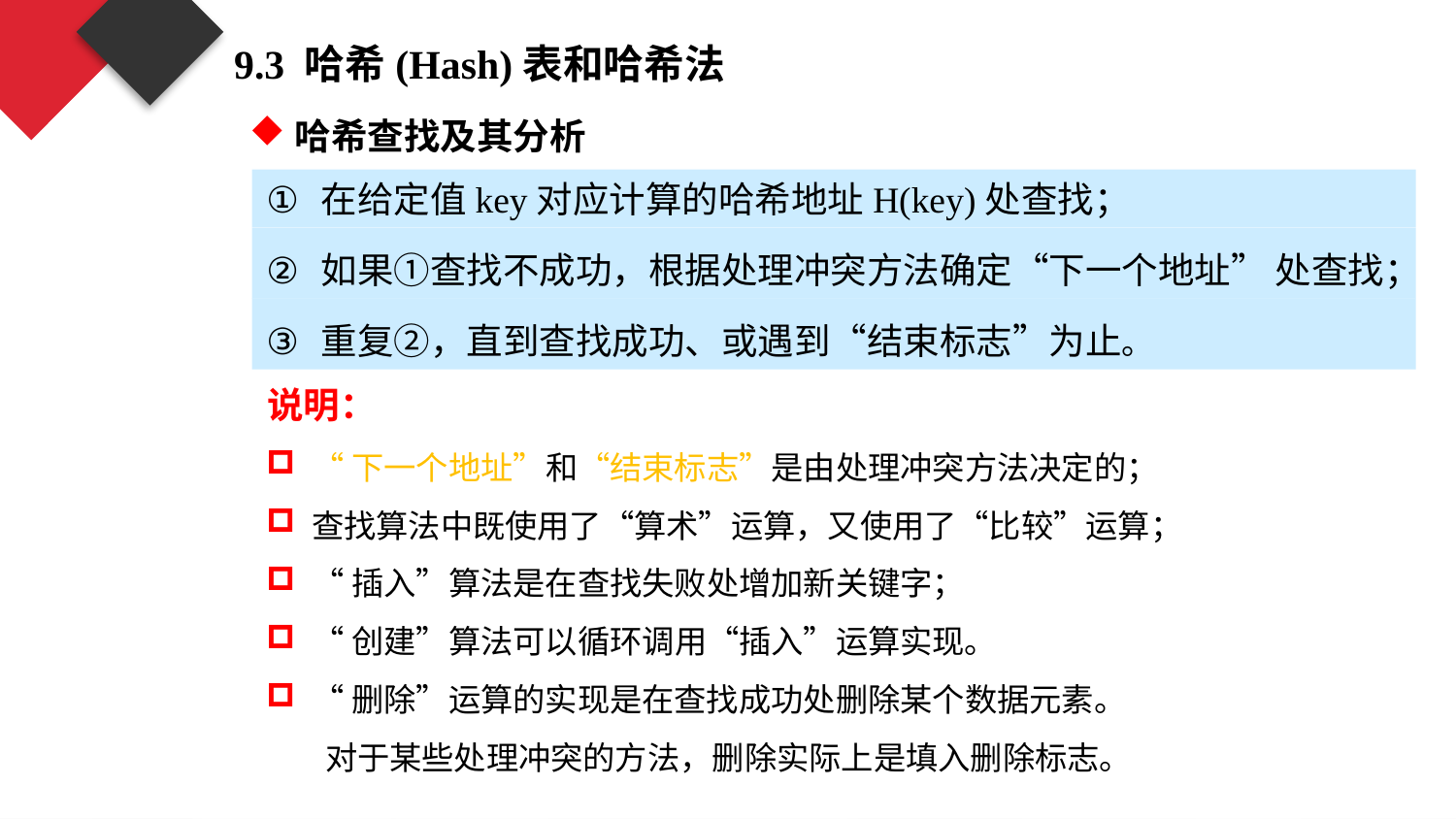

9.3 哈希(Hash)表和哈希法
哈希查找及其分析
在给定值key对应计算的哈希地址H(key)处查找；
如果①查找不成功，根据处理冲突方法确定“下一个地址” 处查找；
重复②，直到查找成功、或遇到“结束标志”为止。
说明：
“下一个地址”和“结束标志”是由处理冲突方法决定的；
查找算法中既使用了“算术”运算，又使用了“比较”运算；
“插入”算法是在查找失败处增加新关键字；
“创建”算法可以循环调用“插入”运算实现。
“删除”运算的实现是在查找成功处删除某个数据元素。
       对于某些处理冲突的方法，删除实际上是填入删除标志。